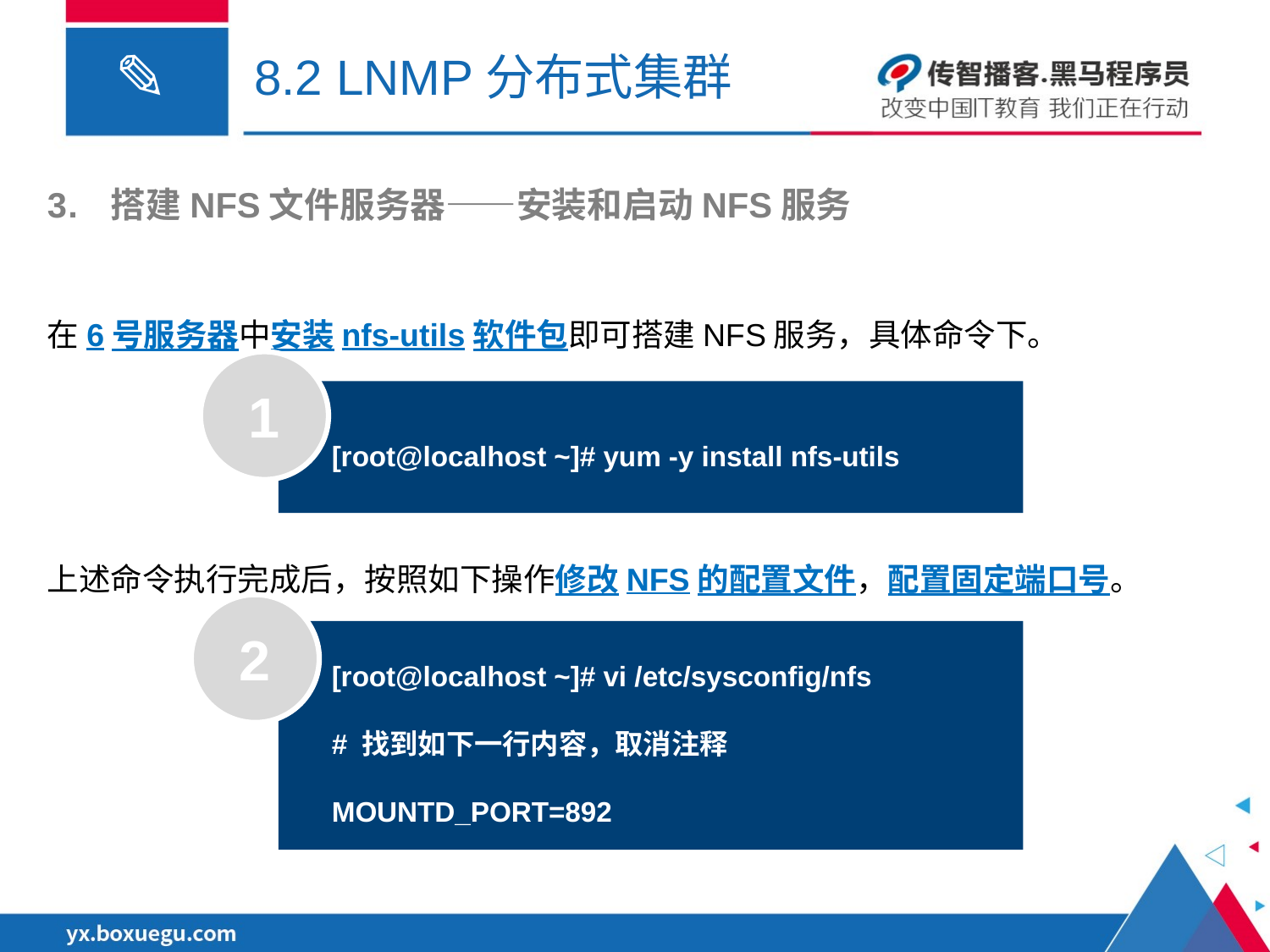

# 8.2 LNMP分布式集群
搭建NFS文件服务器——安装和启动NFS服务
在6号服务器中安装nfs-utils软件包即可搭建NFS服务，具体命令下。
1

[root@localhost ~]# yum -y install nfs-utils
上述命令执行完成后，按照如下操作修改NFS的配置文件，配置固定端口号。
2
[root@localhost ~]# vi /etc/sysconfig/nfs
# 找到如下一行内容，取消注释
MOUNTD_PORT=892